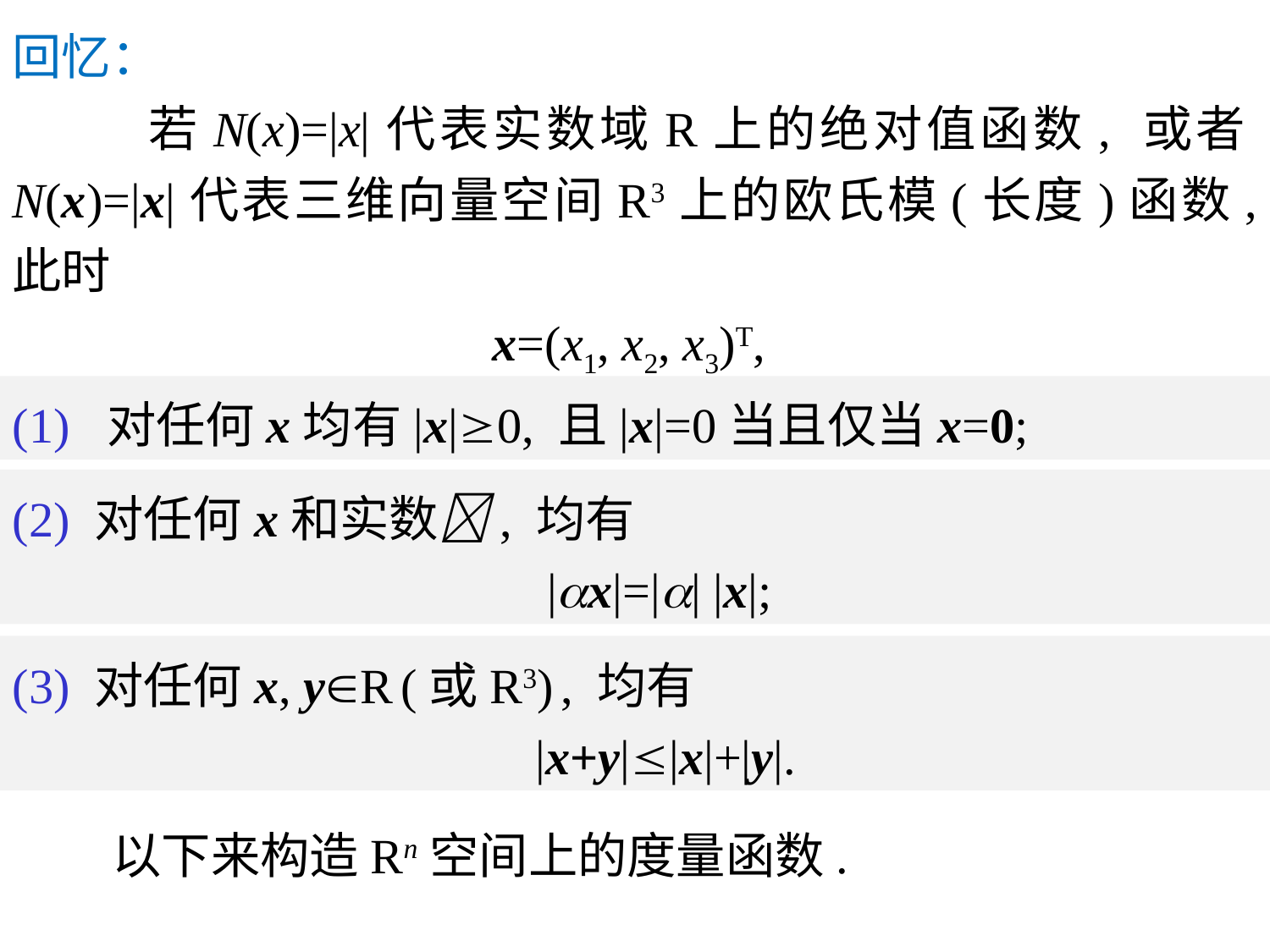

回忆：
        若N(x)=|x|代表实数域R上的绝对值函数, 或者N(x)=|x|代表三维向量空间R3上的欧氏模(长度)函数, 此时
x=(x1, x2, x3)T,
则这样的函数|x|均满足以下条件:
(1)  对任何x均有|x|≥0, 且|x|=0当且仅当x=0;
(2) 对任何x和实数α, 均有
    |αx|=|α| |x|;
(3) 对任何x, y∈R (或R3) , 均有
     |x+y|≤|x|+|y|.
        以下来构造Rn空间上的度量函数.